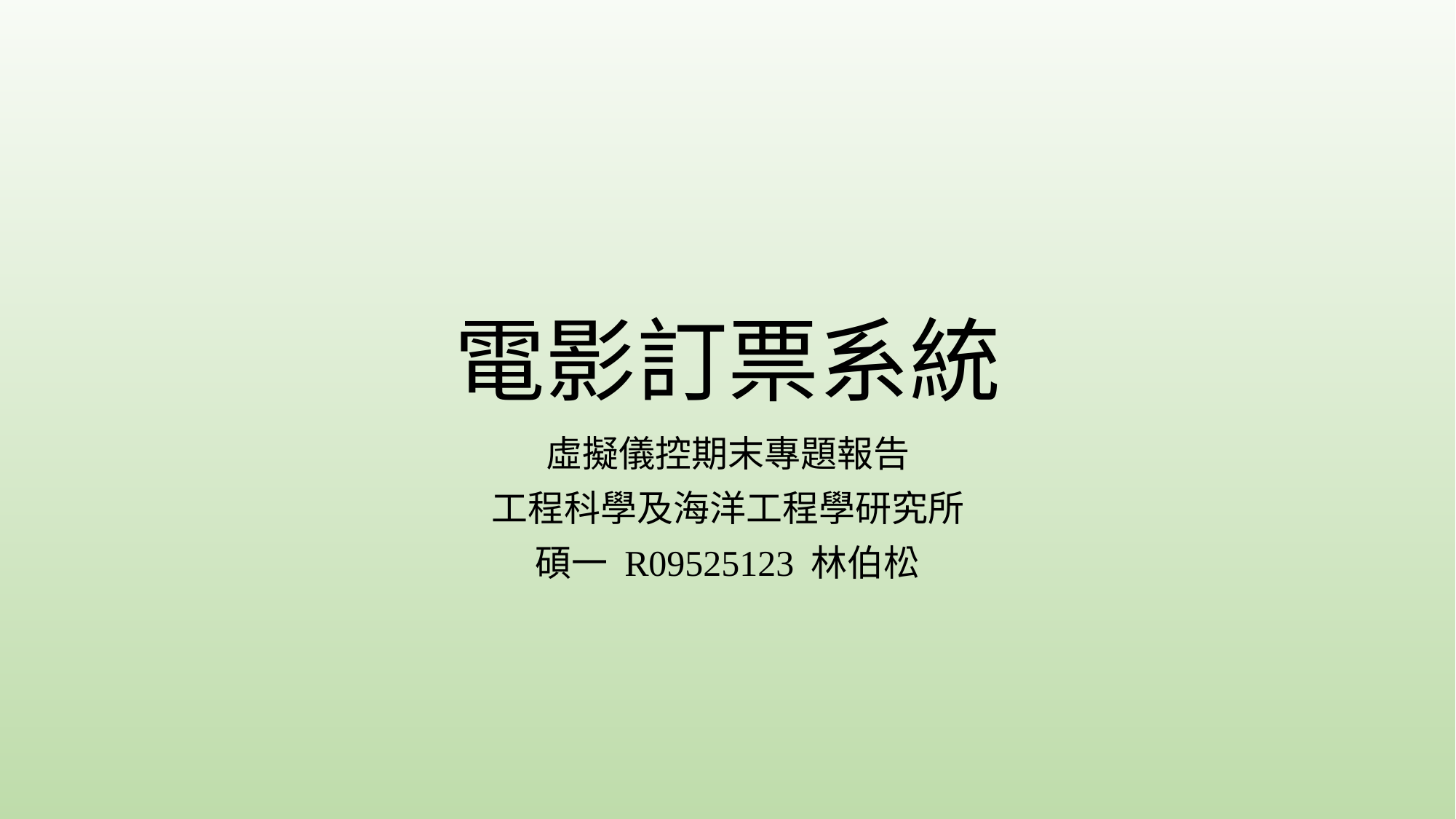

# 電影訂票系統
虛擬儀控期末專題報告
工程科學及海洋工程學研究所
碩一 R09525123 林伯松